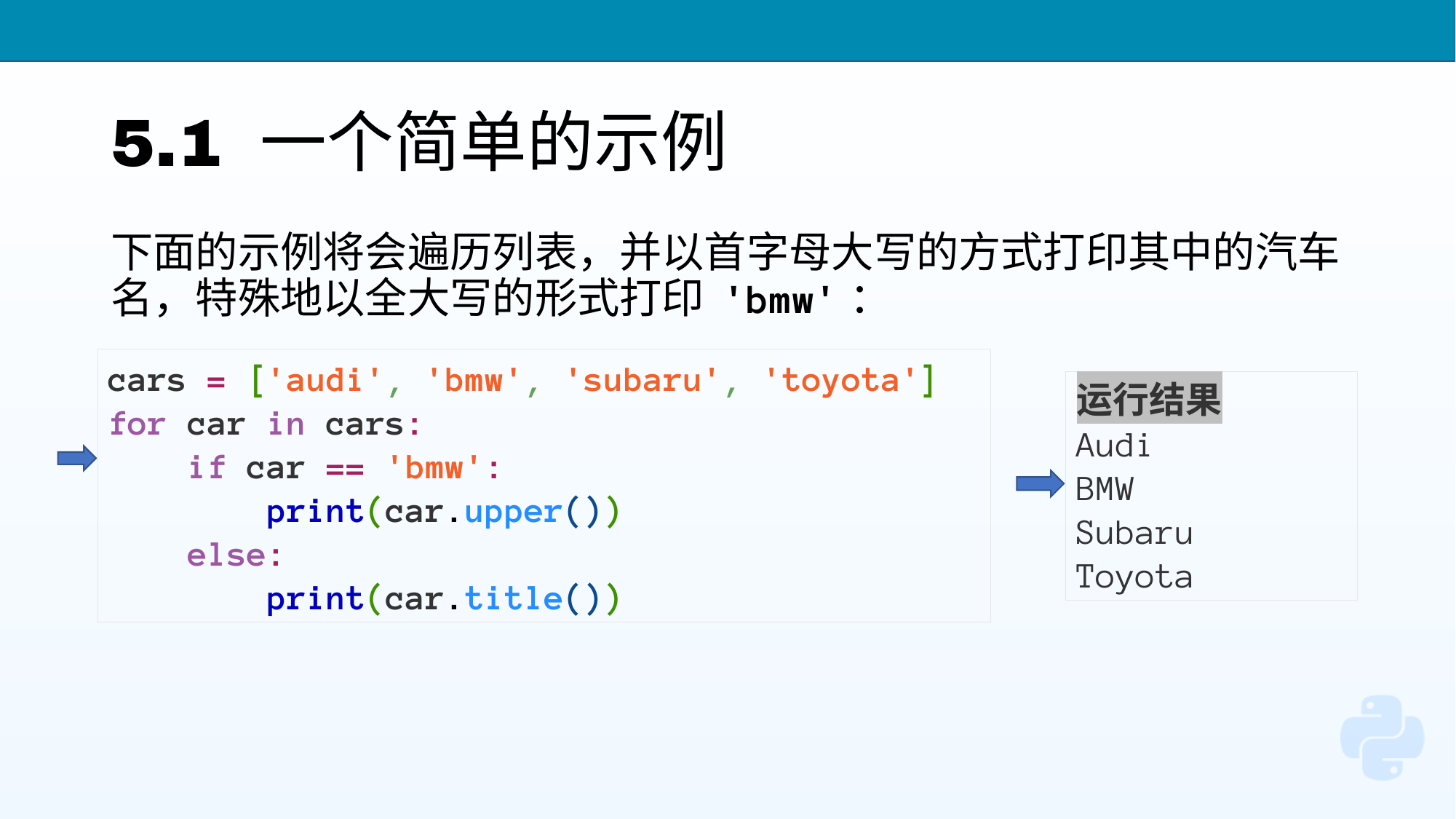

# 5.1 一个简单的示例
下面的示例将会遍历列表，并以首字母大写的方式打印其中的汽车名，特殊地以全大写的形式打印 'bmw'：
cars = ['audi', 'bmw', 'subaru', 'toyota']
for car in cars:
    if car == 'bmw':
        print(car.upper())
    else:
        print(car.title())
运行结果
Audi
BMW
Subaru
Toyota